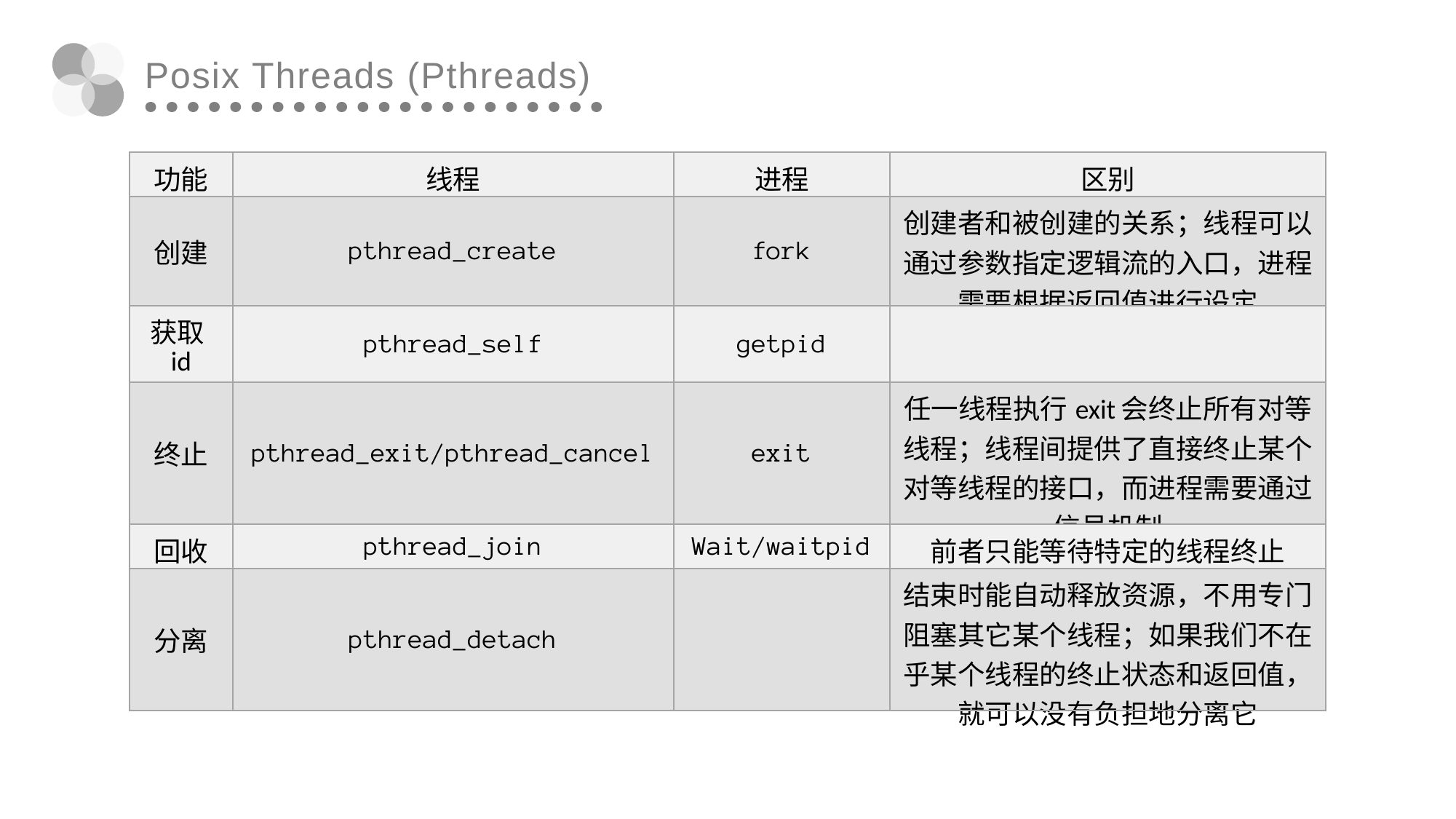

Posix Threads (Pthreads)
| 功能 | 线程 | 进程 | 区别 |
| --- | --- | --- | --- |
| 创建 | pthread\_create | fork | 创建者和被创建的关系；线程可以通过参数指定逻辑流的入口，进程需要根据返回值进行设定 |
| 获取id | pthread\_self | getpid |  |
| 终止 | pthread\_exit/pthread\_cancel | exit | 任一线程执行exit会终止所有对等线程；线程间提供了直接终止某个对等线程的接口，而进程需要通过信号机制 |
| 回收 | pthread\_join | Wait/waitpid | 前者只能等待特定的线程终止 |
| 分离 | pthread\_detach |  | 结束时能自动释放资源，不用专门阻塞其它某个线程；如果我们不在乎某个线程的终止状态和返回值，就可以没有负担地分离它 |